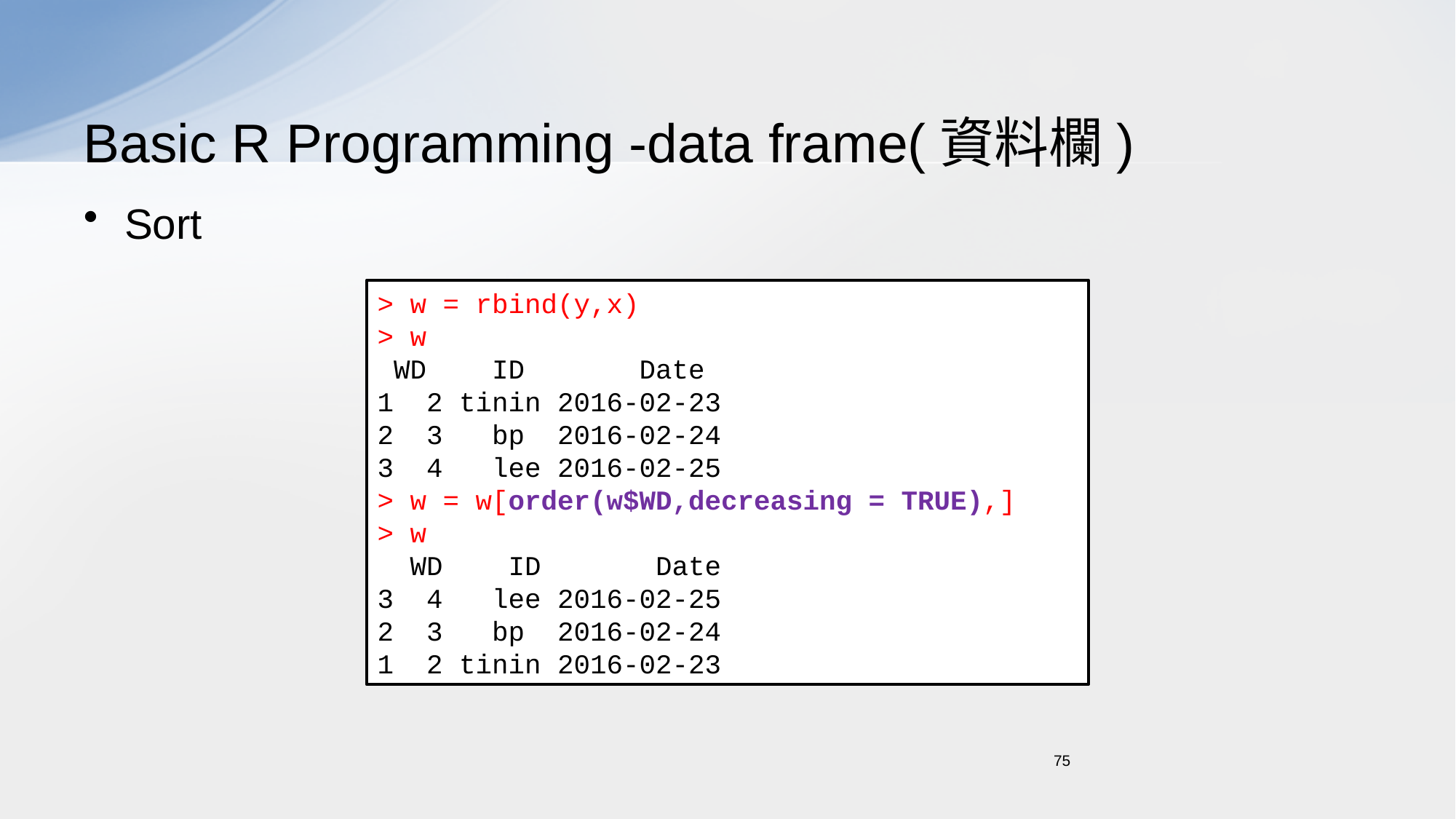

# Basic R Programming -data frame(資料欄)
Sort
> w = rbind(y,x)
> w
 WD    ID       Date
1  2 tinin 2016-02-23
2  3   bp  2016-02-24
3  4   lee 2016-02-25
> w = w[order(w$WD,decreasing = TRUE),]
> w
  WD    ID       Date
3  4   lee 2016-02-25
2  3   bp  2016-02-24
1  2 tinin 2016-02-23
75